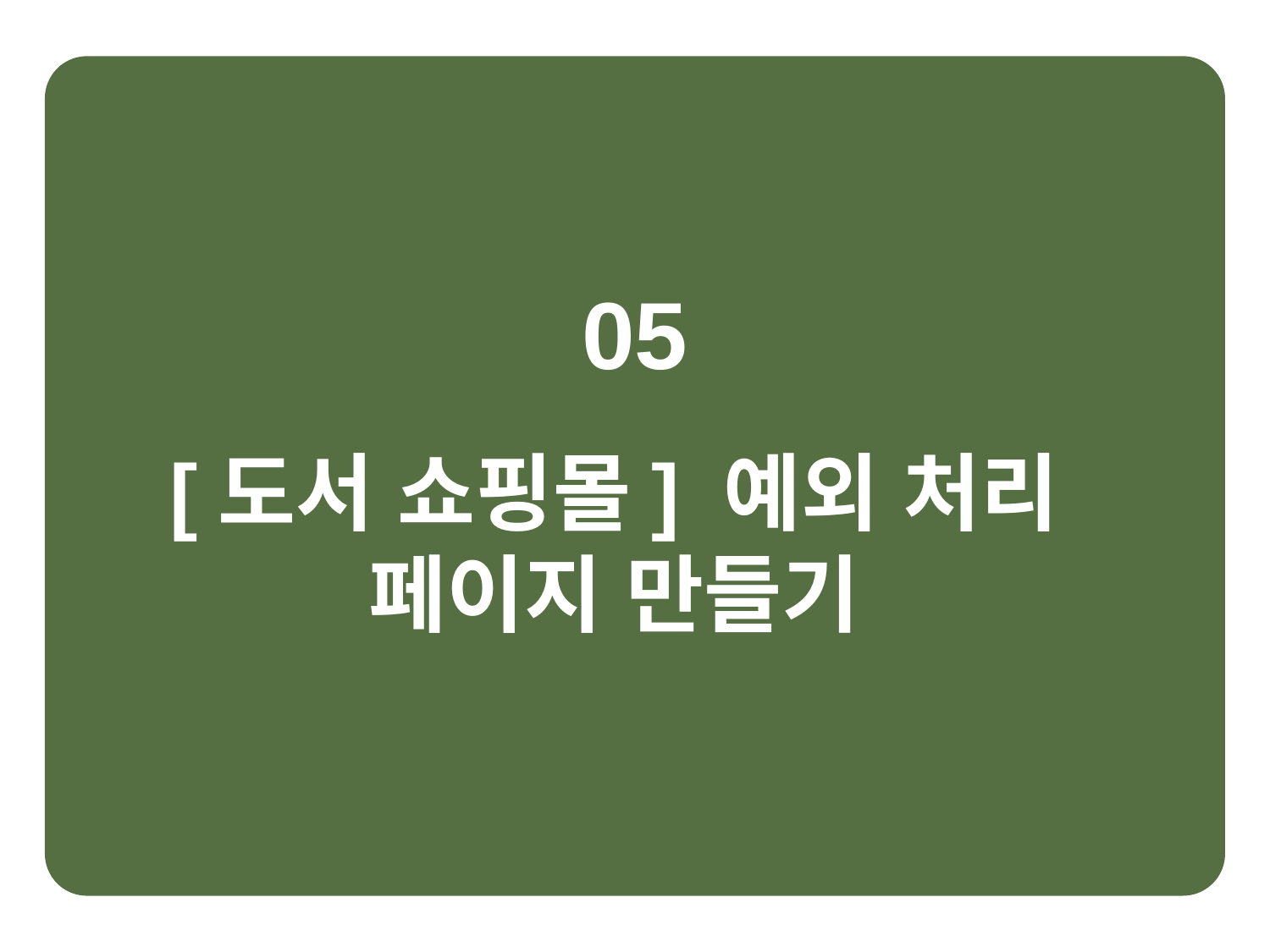

05
[도서 쇼핑몰] 예외 처리 페이지 만들기